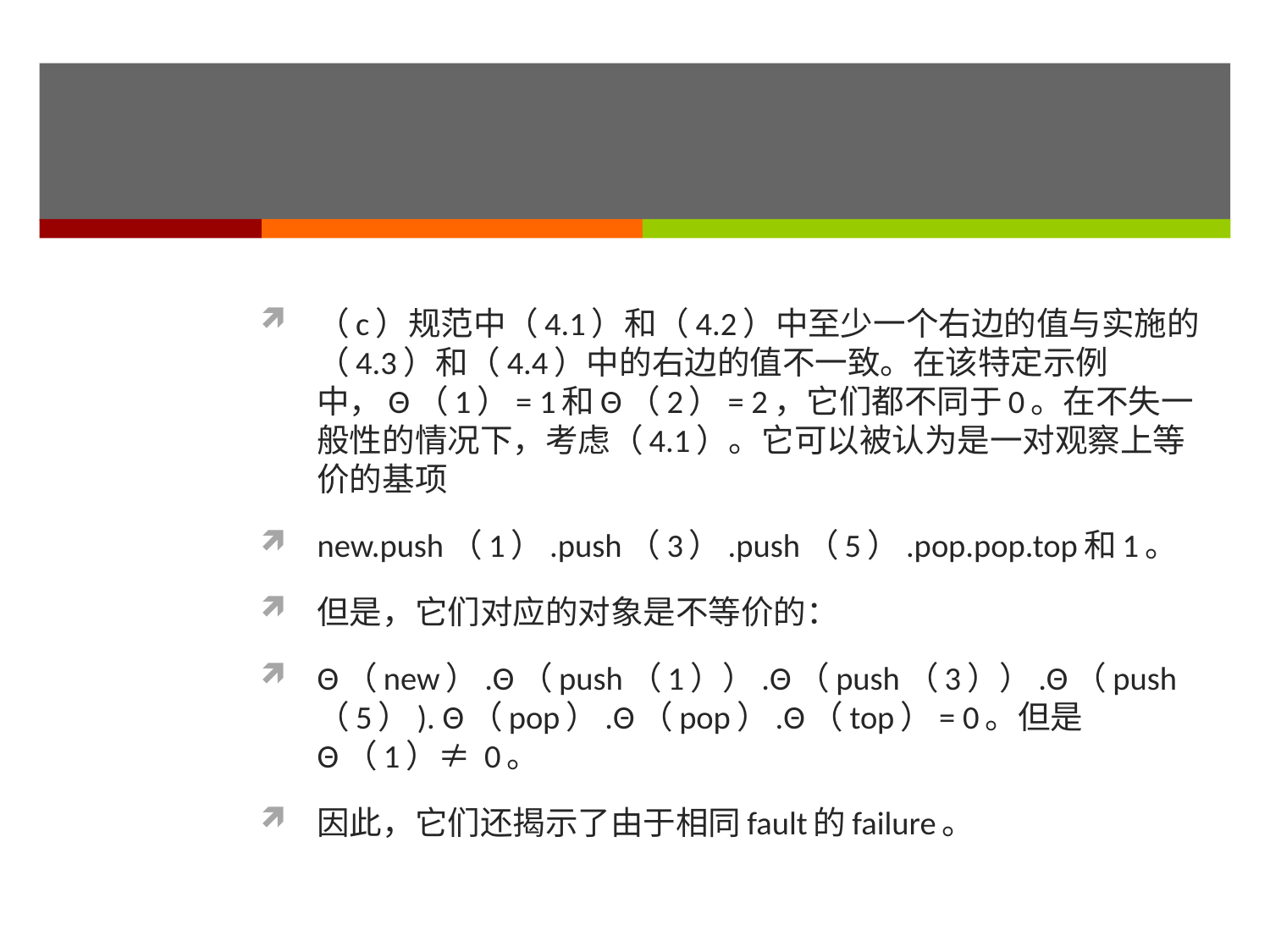

#
（c）规范中（4.1）和（4.2）中至少一个右边的值与实施的（4.3）和（4.4）中的右边的值不一致。在该特定示例中，Θ（1）= 1和Θ（2）= 2，它们都不同于0。在不失一般性的情况下，考虑（4.1）。它可以被认为是一对观察上等价的基项
new.push（1）.push（3）.push（5）.pop.pop.top和1。
但是，它们对应的对象是不等价的：
Θ（new）.Θ（push（1））.Θ（push（3））.Θ（push（5）). Θ（pop）.Θ（pop）.Θ（top）= 0。但是 Θ（1）≠ 0。
因此，它们还揭示了由于相同fault的failure。